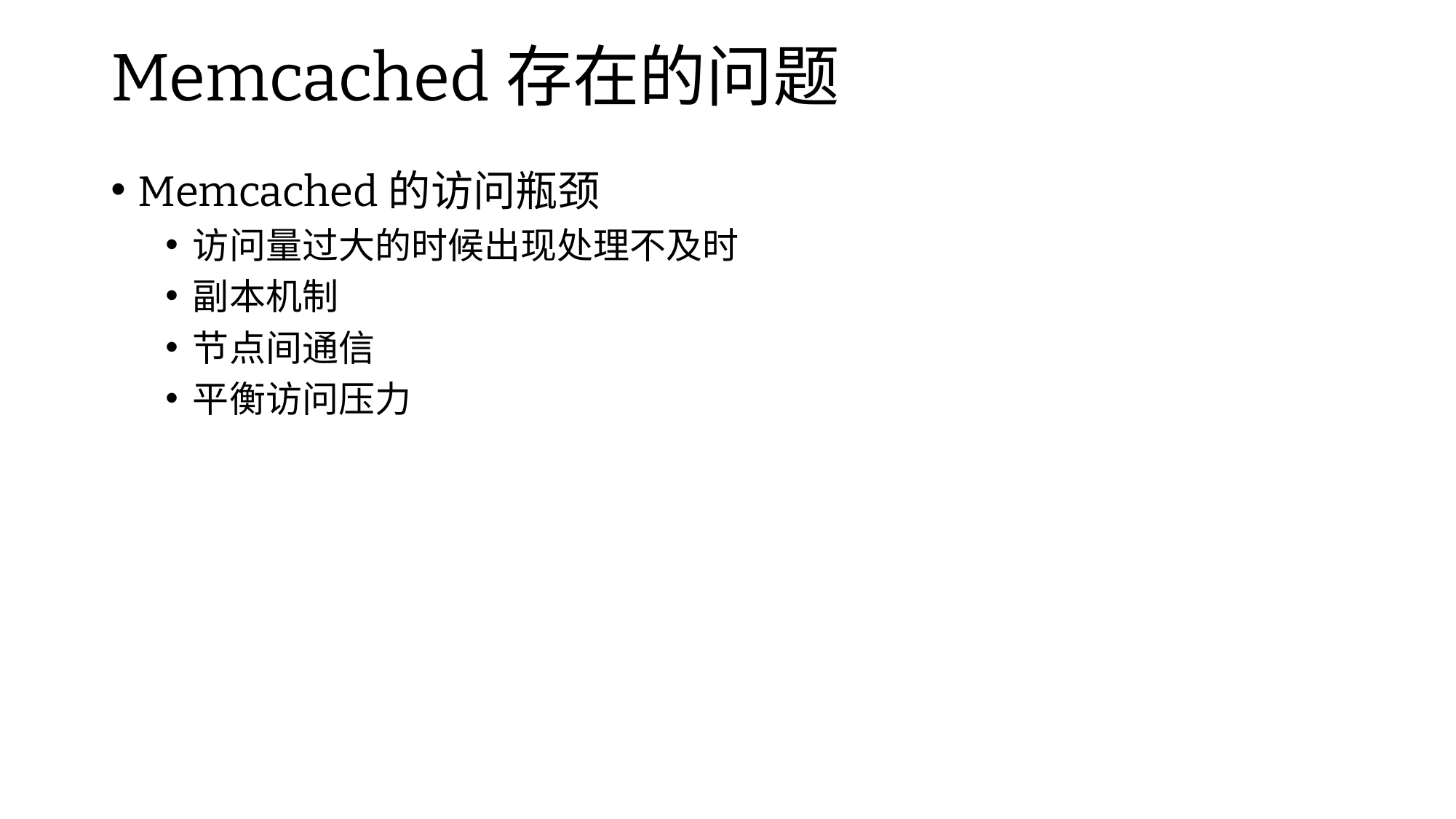

# Memcached存在的问题
Memcached的访问瓶颈
访问量过大的时候出现处理不及时
副本机制
节点间通信
平衡访问压力